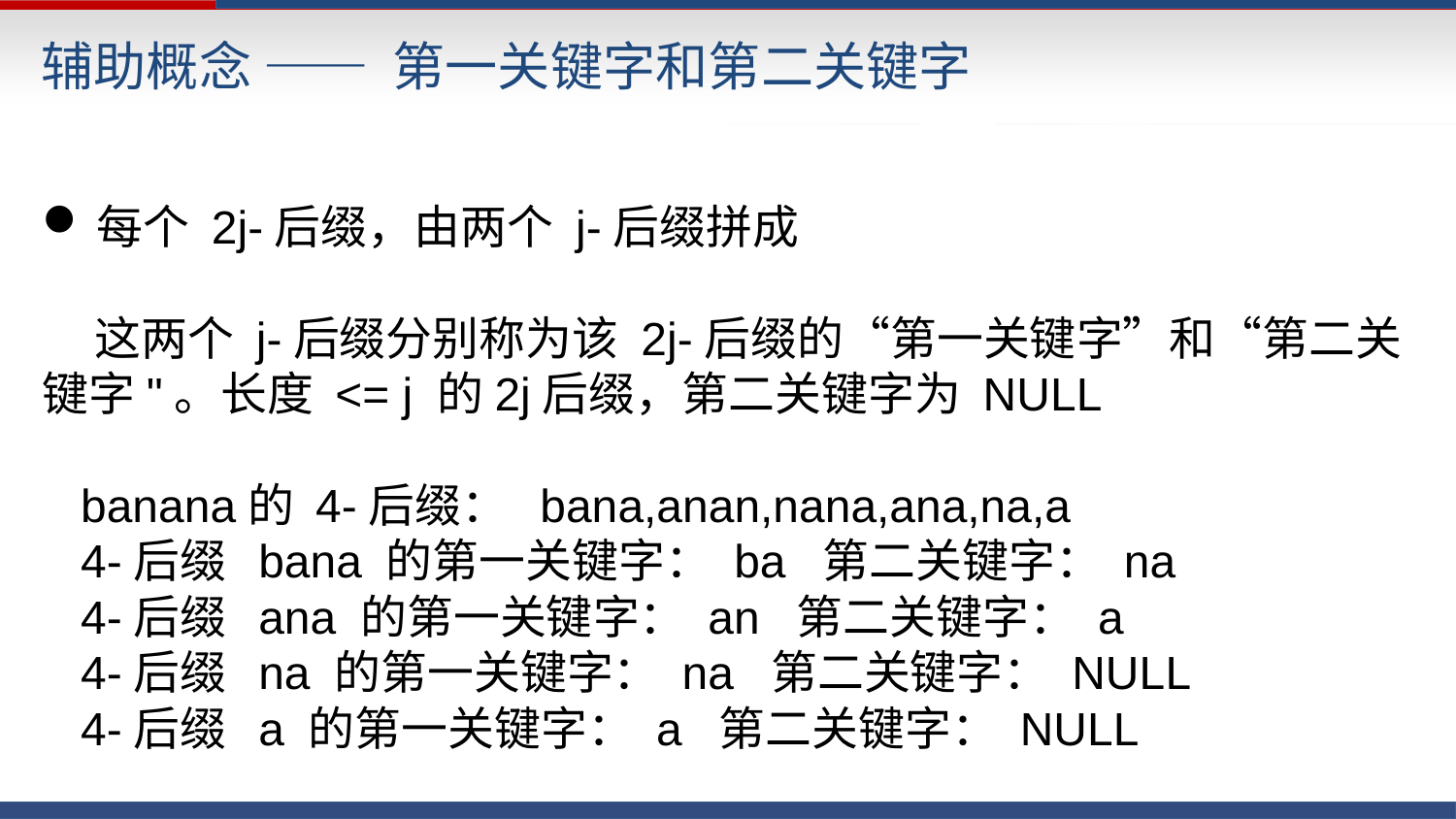

辅助概念 ——  第一关键字和第二关键字

每个 2j-后缀，由两个 j-后缀拼成

    这两个 j-后缀分别称为该 2j-后缀的“第一关键字”和“第二关键字"。长度 <= j 的2j后缀，第二关键字为 NULL

   banana的 4-后缀：  bana,anan,nana,ana,na,a
   4-后缀  bana 的第一关键字： ba  第二关键字： na
   4-后缀  ana 的第一关键字： an  第二关键字： a
   4-后缀  na 的第一关键字： na  第二关键字： NULL
   4-后缀  a 的第一关键字： a  第二关键字： NULL